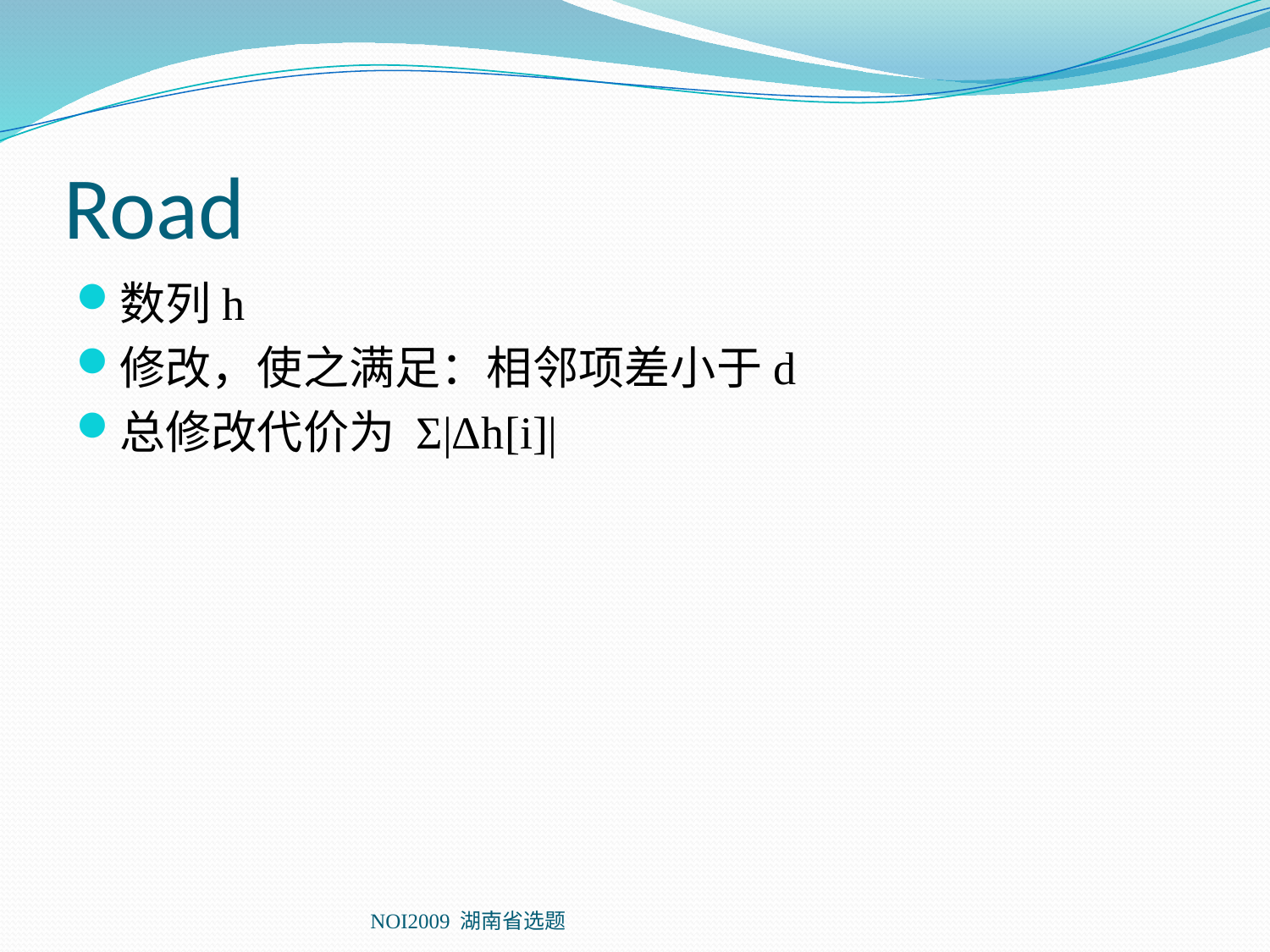

# Road
数列h
修改，使之满足：相邻项差小于d
总修改代价为 Σ|Δh[i]|
NOI2009 湖南省选题